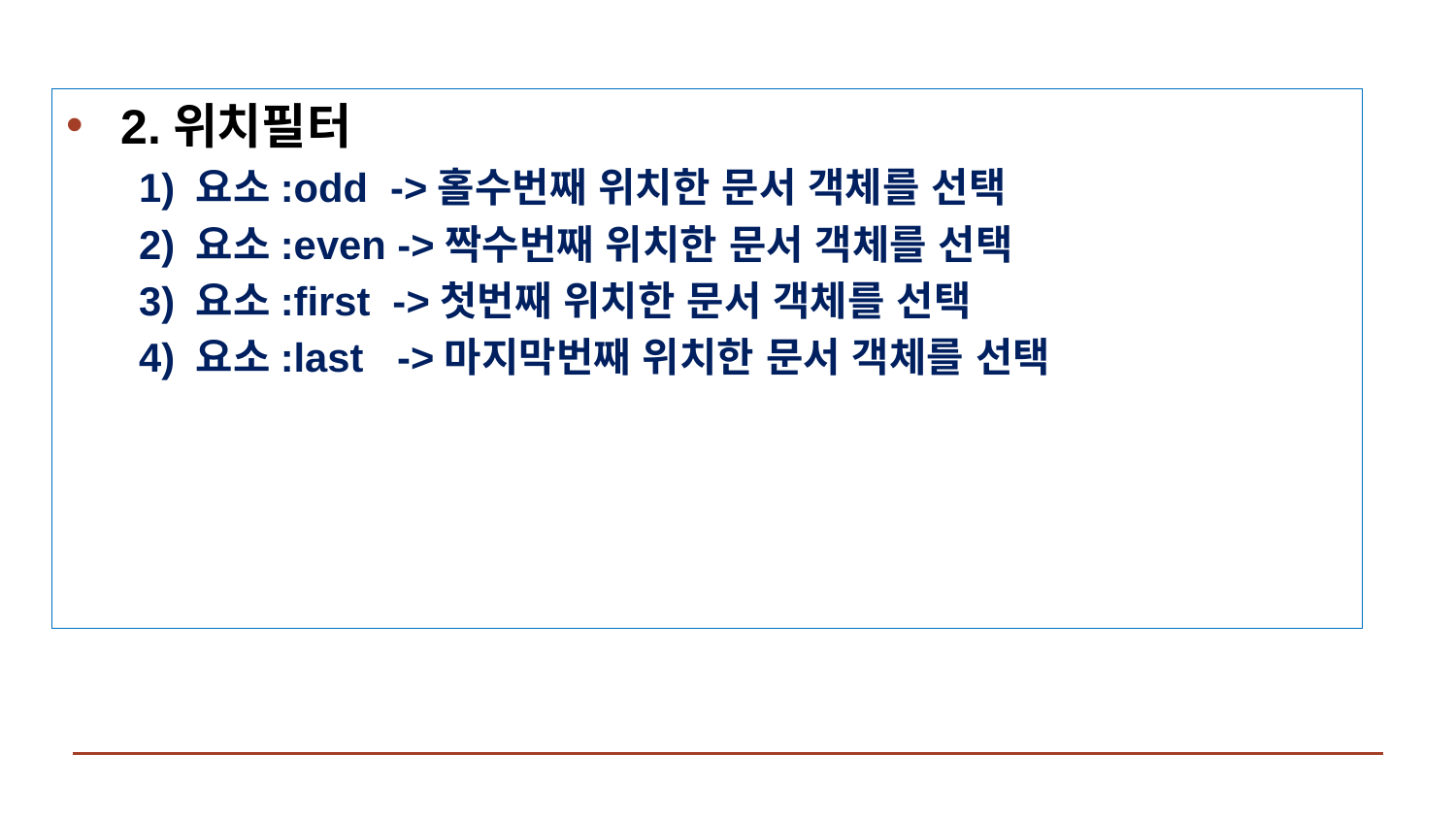

2.위치필터
1) 요소:odd  ->홀수번째 위치한 문서 객체를 선택
2) 요소:even ->짝수번째 위치한 문서 객체를 선택
3) 요소:first  ->첫번째 위치한 문서 객체를 선택
4) 요소:last   ->마지막번째 위치한 문서 객체를 선택